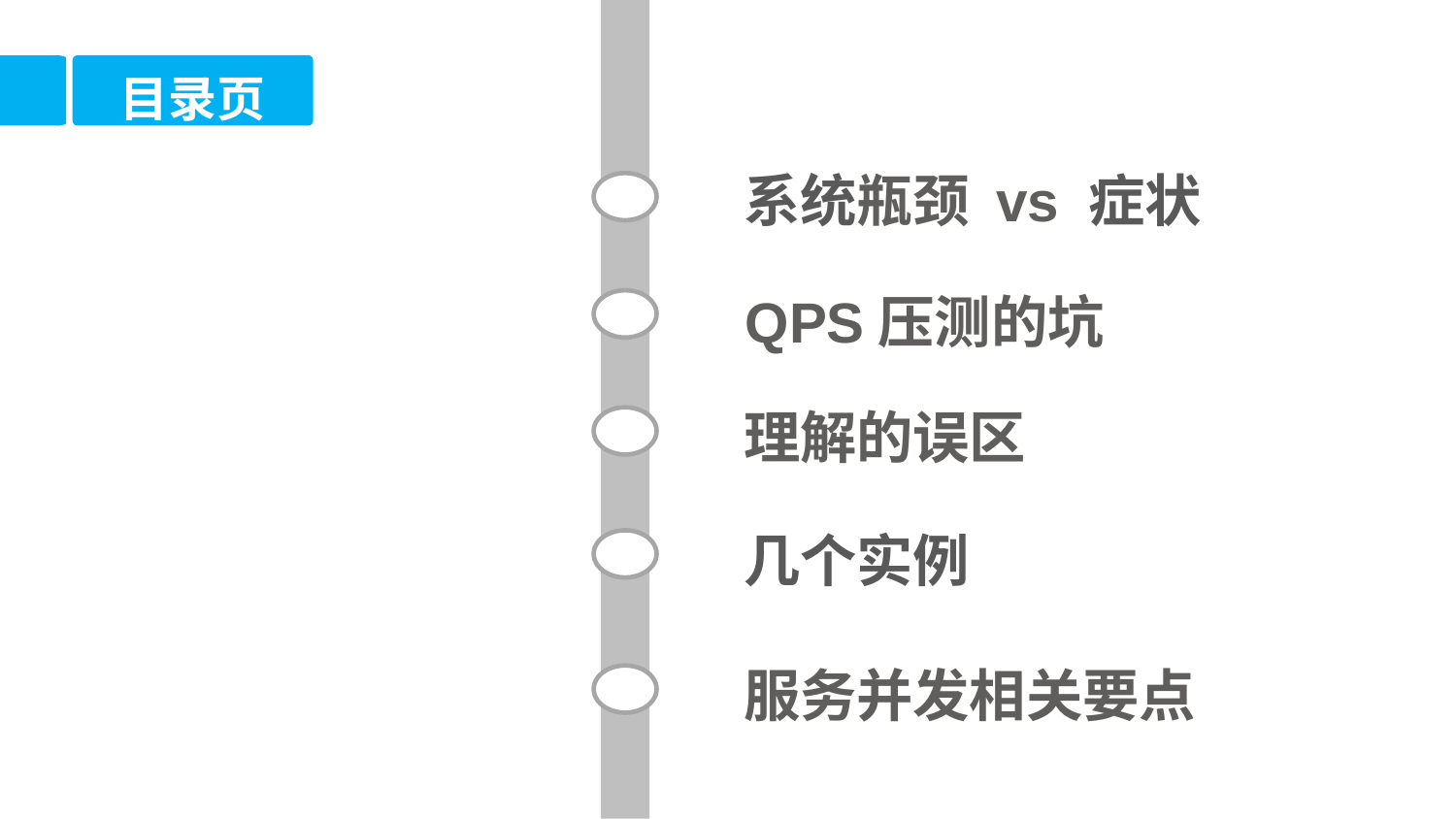

目录页
系统瓶颈 vs 症状

QPS压测的坑

理解的误区

几个实例

服务并发相关要点